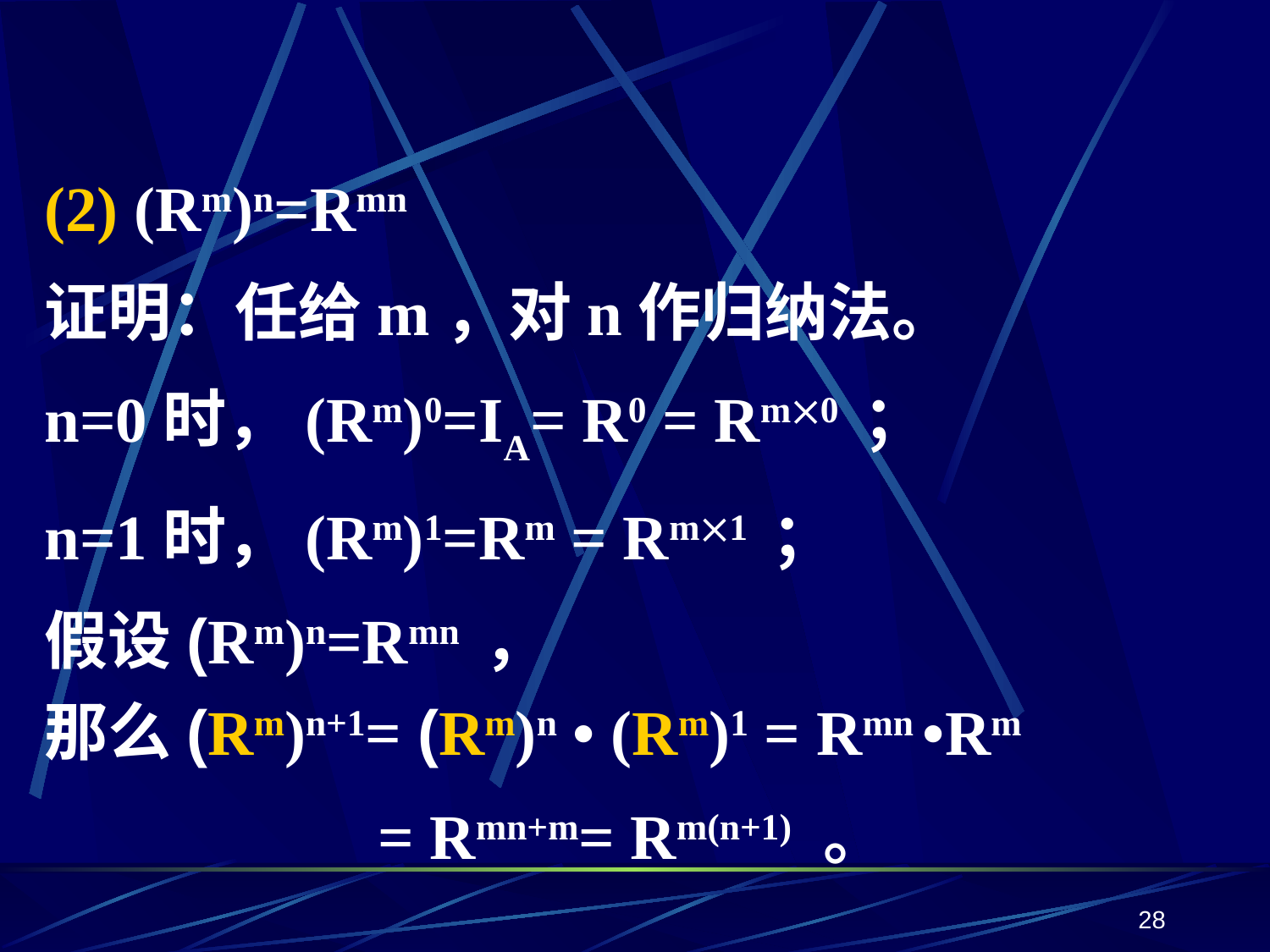

#
(2) (Rm)n=Rmn
证明：任给m，对n作归纳法。
n=0时，(Rm)0=IA= R0 = Rm×0 ；
n=1时，(Rm)1=Rm = Rm×1 ；
假设(Rm)n=Rmn ，
那么(Rm)n+1= (Rm)n • (Rm)1 = Rmn •Rm
                     = Rmn+m= Rm(n+1) 。
28